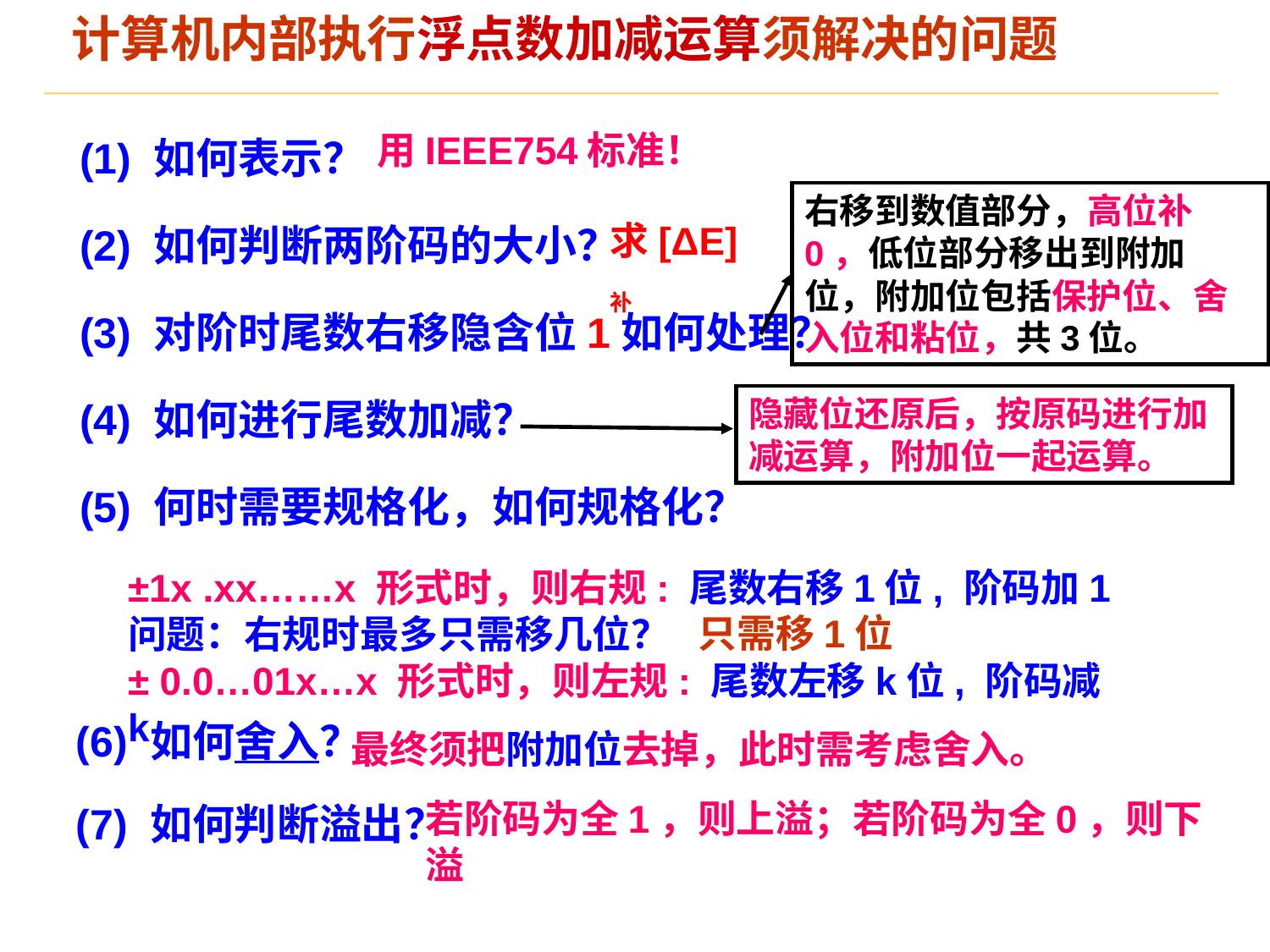

# 计算机内部执行浮点数加减运算须解决的问题
(1) 如何表示？
(2) 如何判断两阶码的大小？
(3) 对阶时尾数右移隐含位1如何处理？
(4) 如何进行尾数加减？
(5) 何时需要规格化，如何规格化？
用IEEE754标准！
右移到数值部分，高位补0，低位部分移出到附加位，附加位包括保护位、舍入位和粘位，共3位。
求[ΔE]补
隐藏位还原后，按原码进行加减运算，附加位一起运算。
±1x .xx……x 形式时，则右规: 尾数右移1位, 阶码加1
问题：右规时最多只需移几位？
± 0.0…01x…x 形式时，则左规: 尾数左移k位, 阶码减k

只需移1位
(6) 如何舍入？
(7) 如何判断溢出？
最终须把附加位去掉，此时需考虑舍入。
若阶码为全1，则上溢；若阶码为全0，则下溢
57